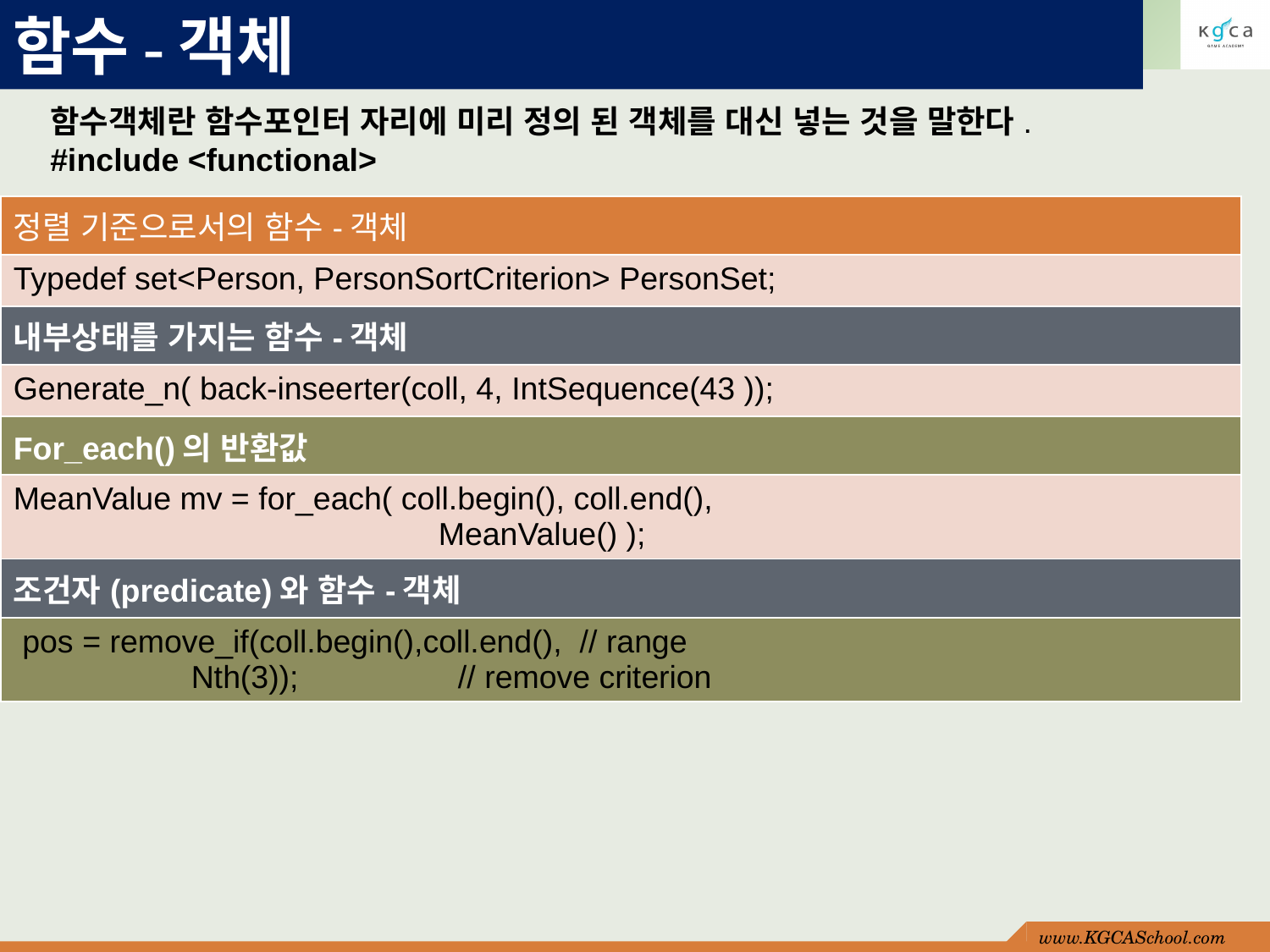

# 함수-객체
함수객체란 함수포인터 자리에 미리 정의 된 객체를 대신 넣는 것을 말한다.
#include <functional>
| 정렬 기준으로서의 함수-객체 |
| --- |
| Typedef set<Person, PersonSortCriterion> PersonSet; |
| 내부상태를 가지는 함수-객체 |
| Generate\_n( back-inseerter(coll, 4, IntSequence(43 )); |
| For\_each()의 반환값 |
| MeanValue mv = for\_each( coll.begin(), coll.end(), MeanValue() ); |
| 조건자(predicate)와 함수-객체 |
| pos = remove\_if(coll.begin(),coll.end(), // range Nth(3)); // remove criterion |